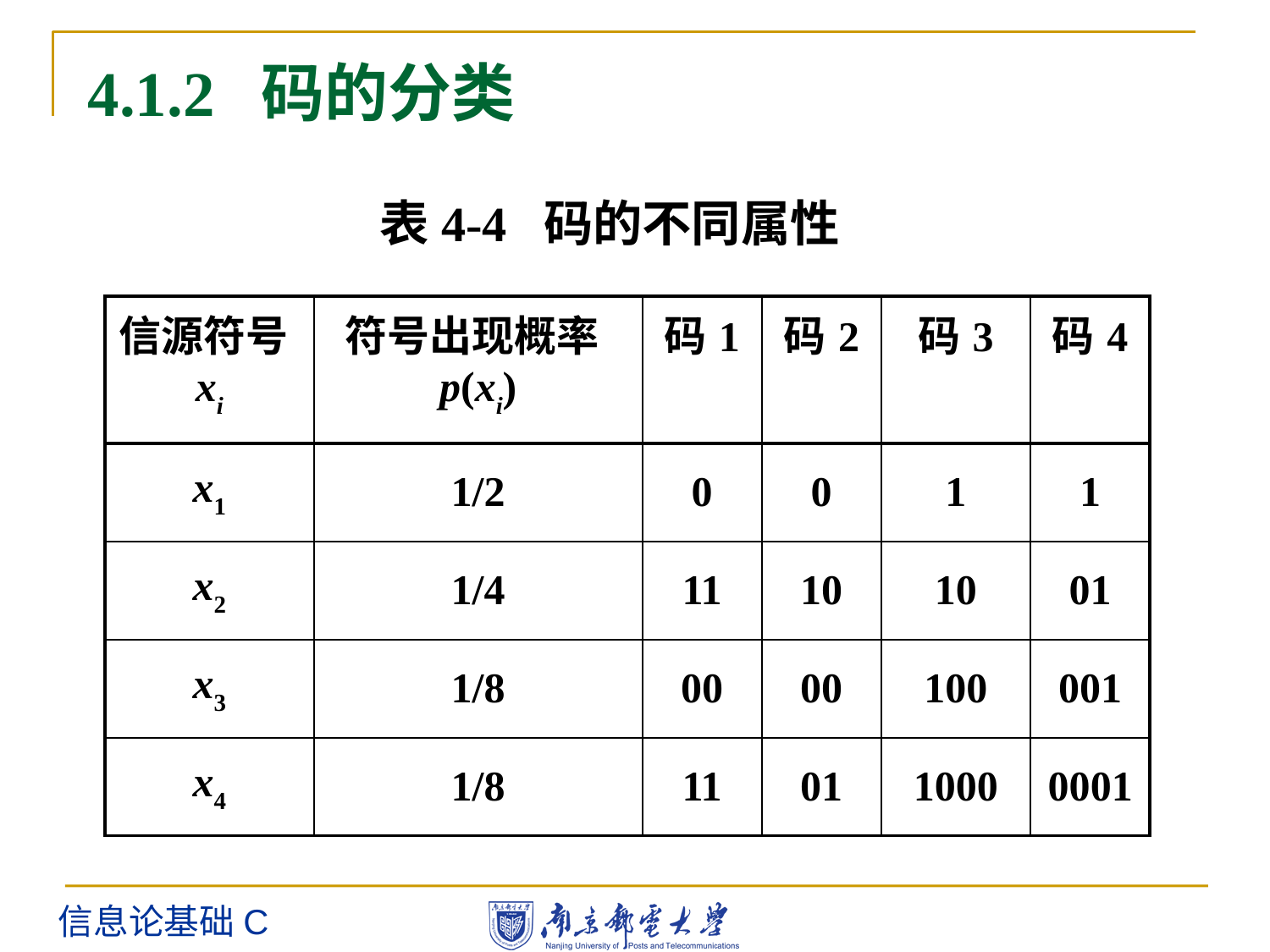

4.1.2  码的分类
表4-4  码的不同属性

| 信源符号xi | 符号出现概率p(xi) | 码1 | 码2 | 码3 | 码4 |
| --- | --- | --- | --- | --- | --- |
| x1 | 1/2 | 0 | 0 | 1 | 1 |
| x2 | 1/4 | 11 | 10 | 10 | 01 |
| x3 | 1/8 | 00 | 00 | 100 | 001 |
| x4 | 1/8 | 11 | 01 | 1000 | 0001 |
12